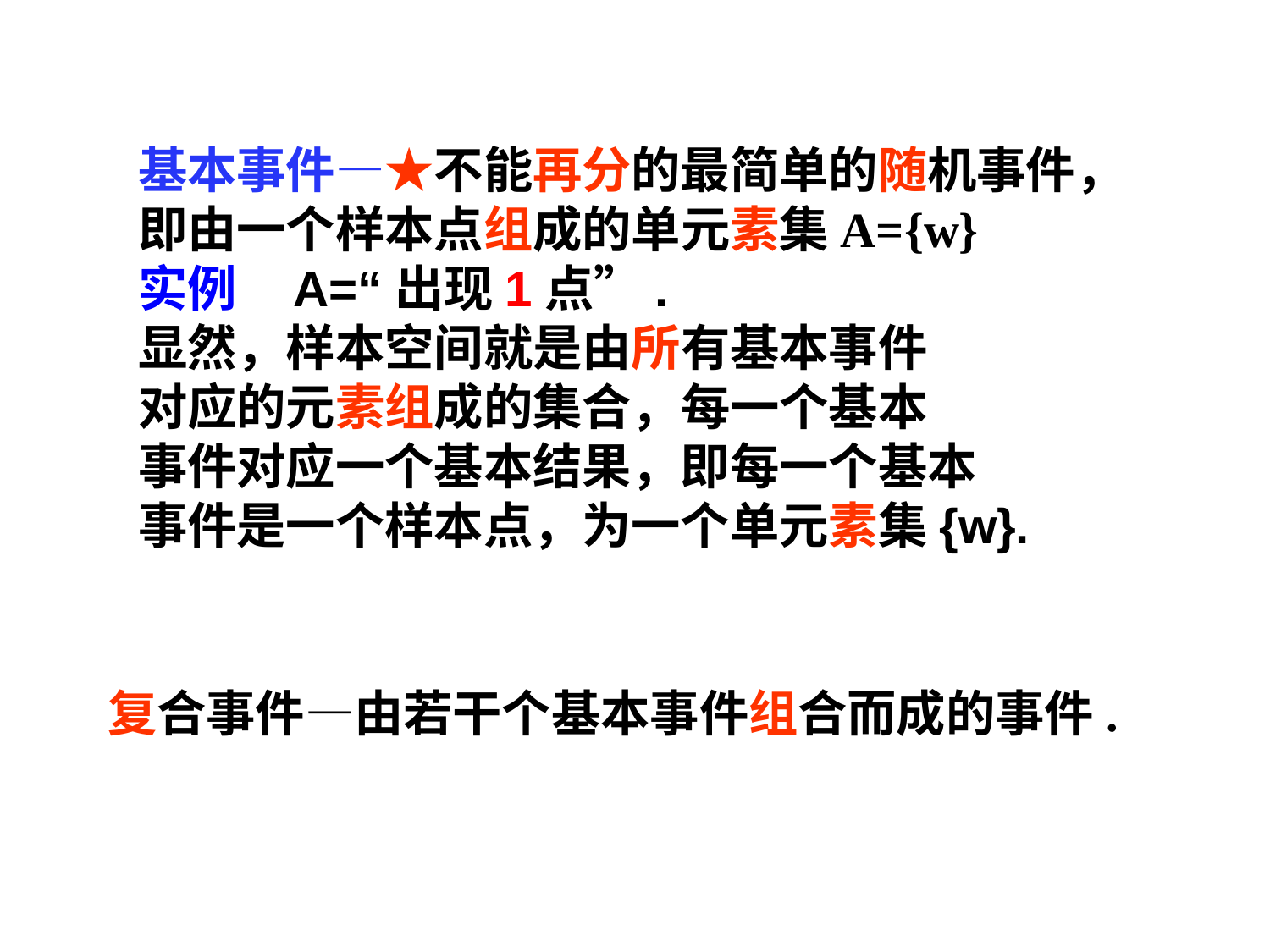

基本事件—★不能再分的最简单的随机事件，
即由一个样本点组成的单元素集A={w}
实例    A=“出现1点”.
显然，样本空间就是由所有基本事件
对应的元素组成的集合，每一个基本
事件对应一个基本结果，即每一个基本
事件是一个样本点，为一个单元素集{w}.

复合事件—由若干个基本事件组合而成的事件.